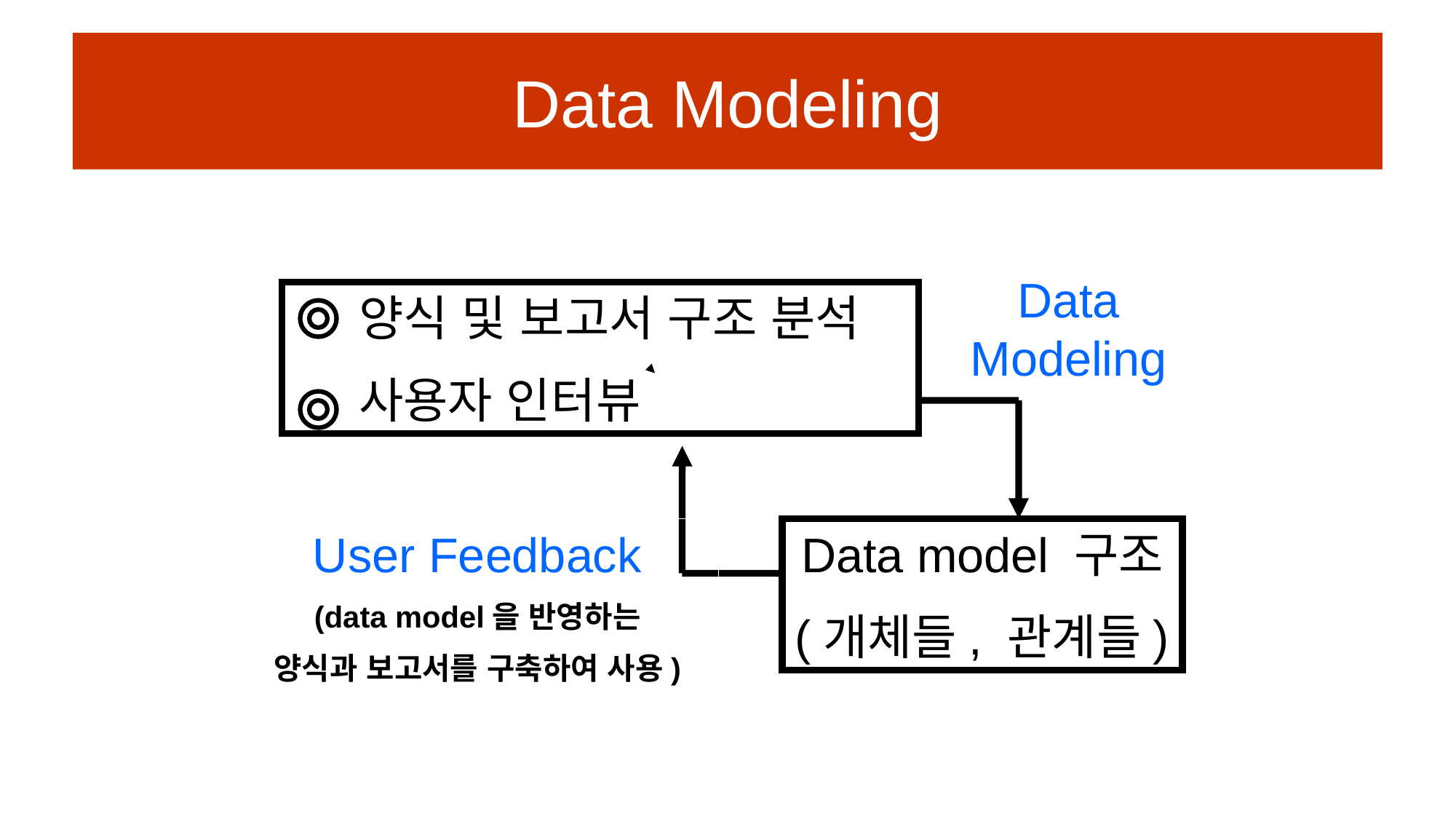

Data Modeling

Data Modeling
    양식 및 보고서 구조 분석
    사용자 인터뷰

User Feedback
(data model을 반영하는
양식과 보고서를 구축하여 사용)
Data model 구조
(개체들, 관계들)